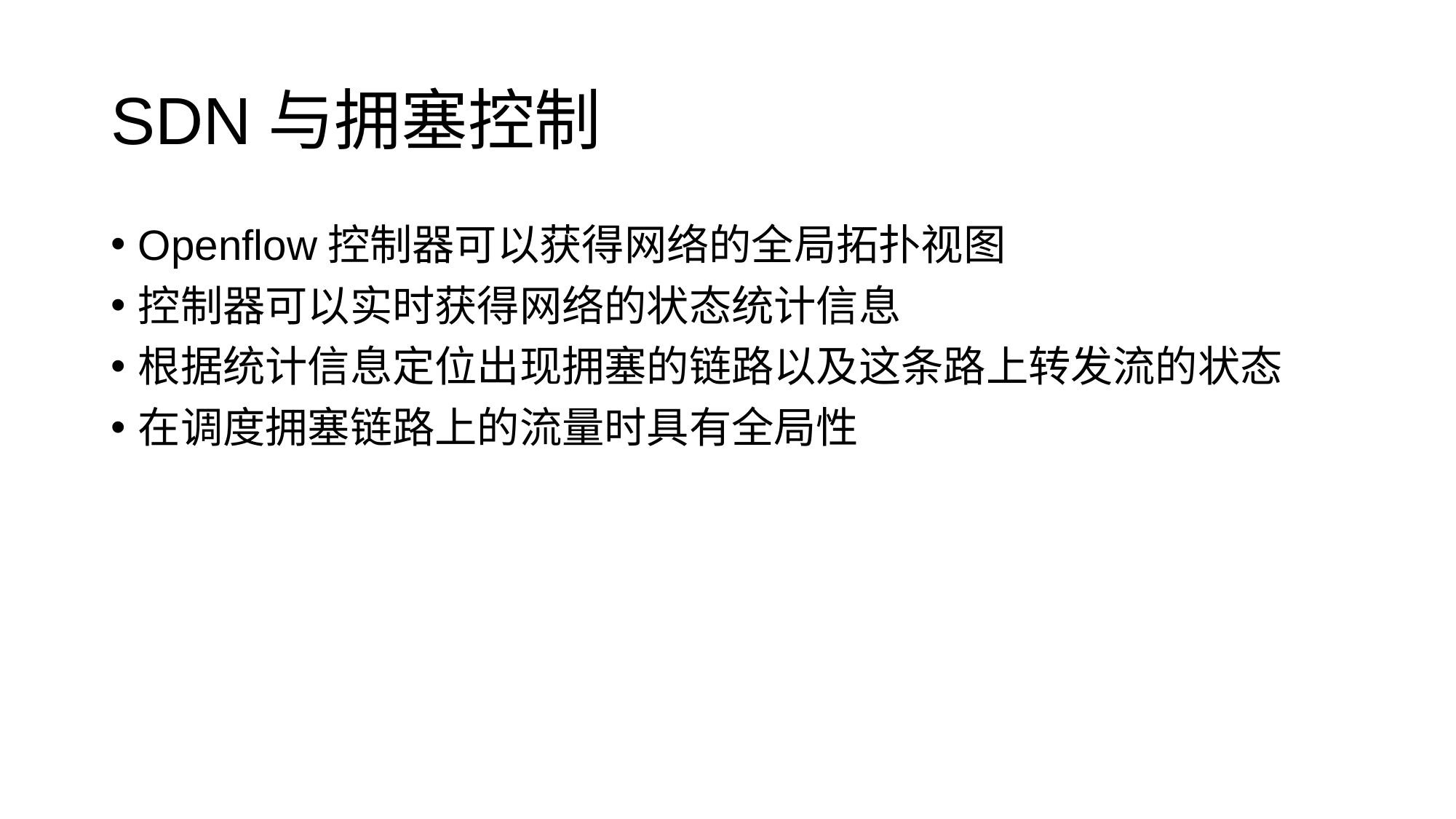

# SDN与拥塞控制
Openflow控制器可以获得网络的全局拓扑视图
控制器可以实时获得网络的状态统计信息
根据统计信息定位出现拥塞的链路以及这条路上转发流的状态
在调度拥塞链路上的流量时具有全局性